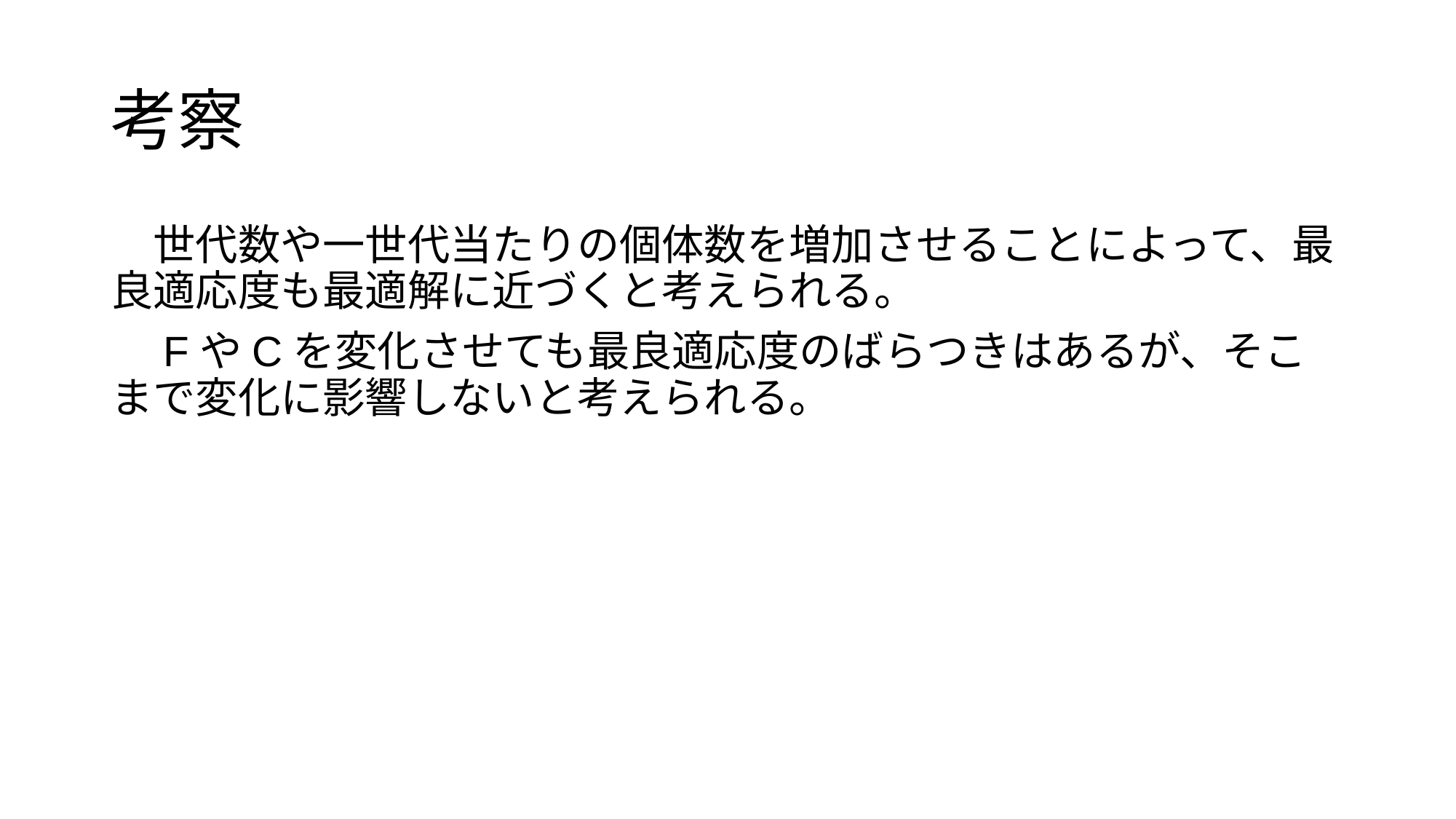

# 考察
　世代数や一世代当たりの個体数を増加させることによって、最良適応度も最適解に近づくと考えられる。
　FやCを変化させても最良適応度のばらつきはあるが、そこまで変化に影響しないと考えられる。